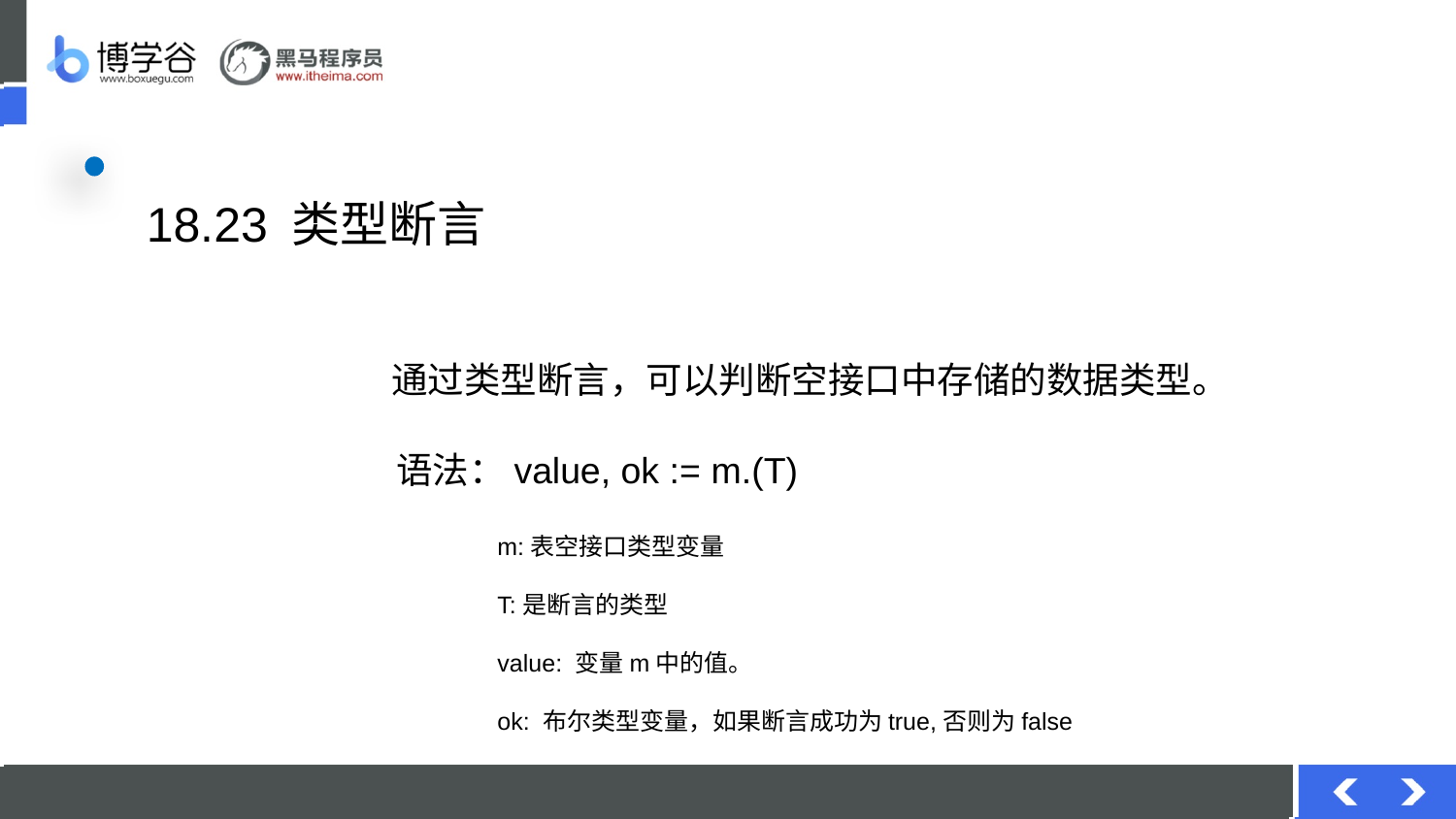

# 18.23	类型断言
通过类型断言，可以判断空接口中存储的数据类型。
语法：value, ok := m.(T)
m:表空接口类型变量

T:是断言的类型

value: 变量m中的值。

ok: 布尔类型变量，如果断言成功为true,否则为false